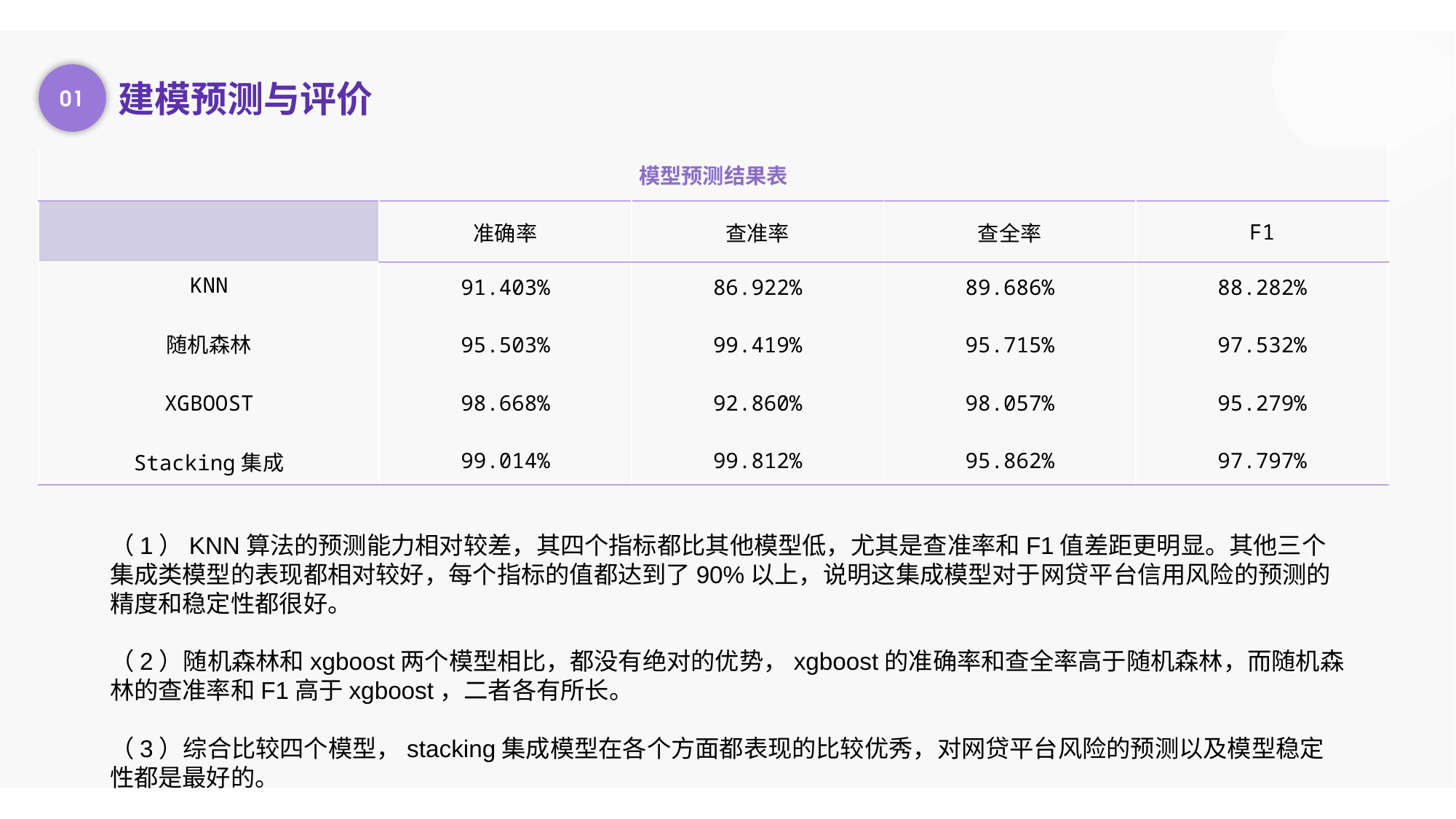

01
建模预测与评价
| 模型预测结果表 |  |  |  |  |
| --- | --- | --- | --- | --- |
|  | 准确率 | 查准率 | 查全率 | F1 |
| KNN 随机森林 XGBOOST Stacking集成 | 91.403% 95.503% 98.668% 99.014% | 86.922% 99.419% 92.860% 99.812% | 89.686% 95.715% 98.057% 95.862% | 88.282% 97.532% 95.279% 97.797% |
（1）KNN算法的预测能力相对较差，其四个指标都比其他模型低，尤其是查准率和F1值差距更明显。其他三个集成类模型的表现都相对较好，每个指标的值都达到了90%以上，说明这集成模型对于网贷平台信用风险的预测的精度和稳定性都很好。

（2）随机森林和xgboost两个模型相比，都没有绝对的优势，xgboost的准确率和查全率高于随机森林，而随机森林的查准率和F1高于xgboost，二者各有所长。

（3）综合比较四个模型，stacking集成模型在各个方面都表现的比较优秀，对网贷平台风险的预测以及模型稳定性都是最好的。